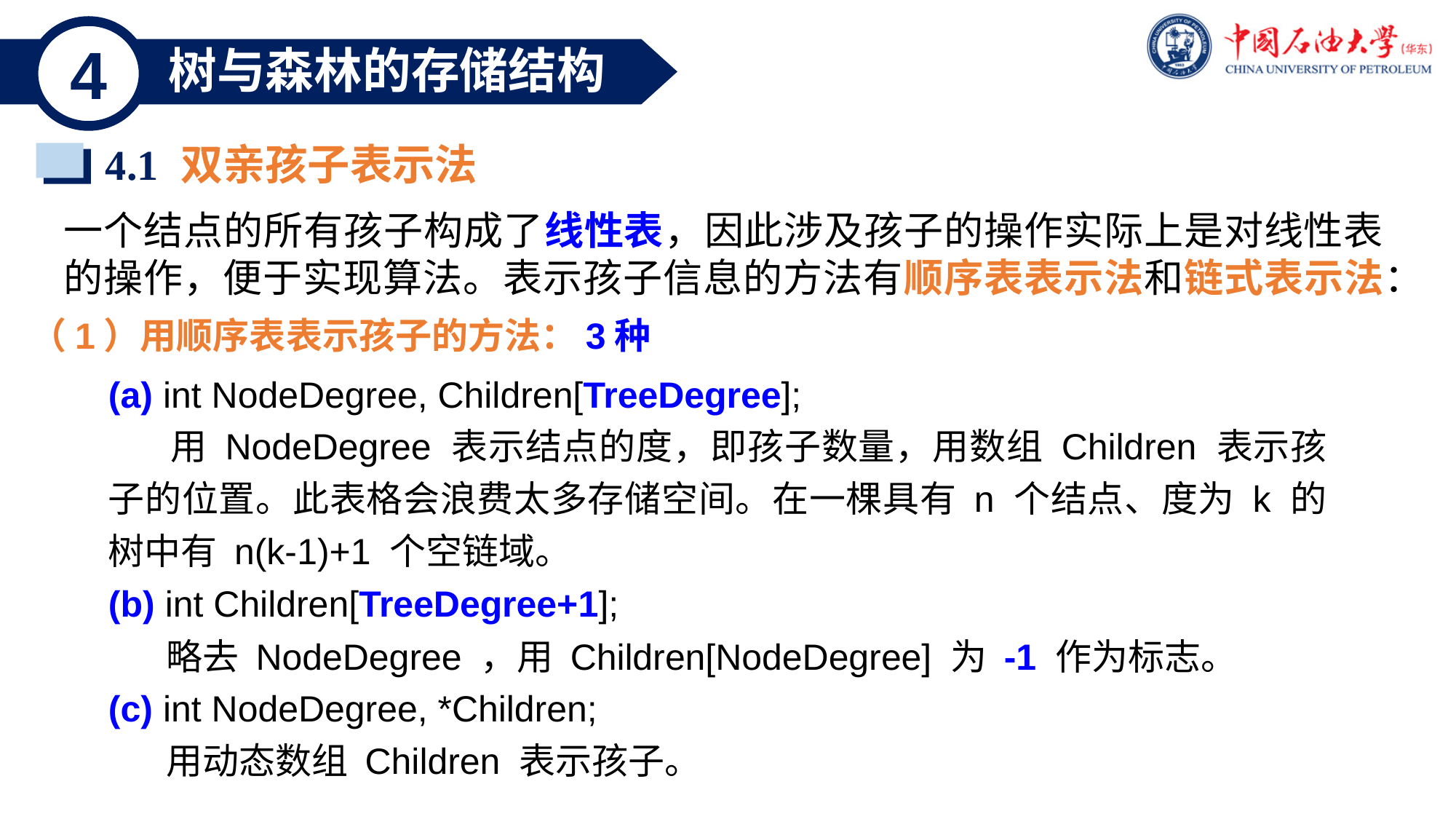

4
树与森林的存储结构
4.1 双亲孩子表示法

一个结点的所有孩子构成了线性表，因此涉及孩子的操作实际上是对线性表的操作，便于实现算法。表示孩子信息的方法有顺序表表示法和链式表示法：
（1）用顺序表表示孩子的方法：3种
(a) int NodeDegree, Children[TreeDegree];
      用 NodeDegree 表示结点的度，即孩子数量，用数组 Children 表示孩子的位置。此表格会浪费太多存储空间。在一棵具有 n 个结点、度为 k 的树中有 n(k-1)+1 个空链域。
(b) int Children[TreeDegree+1];
      略去 NodeDegree ，用 Children[NodeDegree] 为 -1 作为标志。
(c) int NodeDegree, *Children;
      用动态数组 Children 表示孩子。